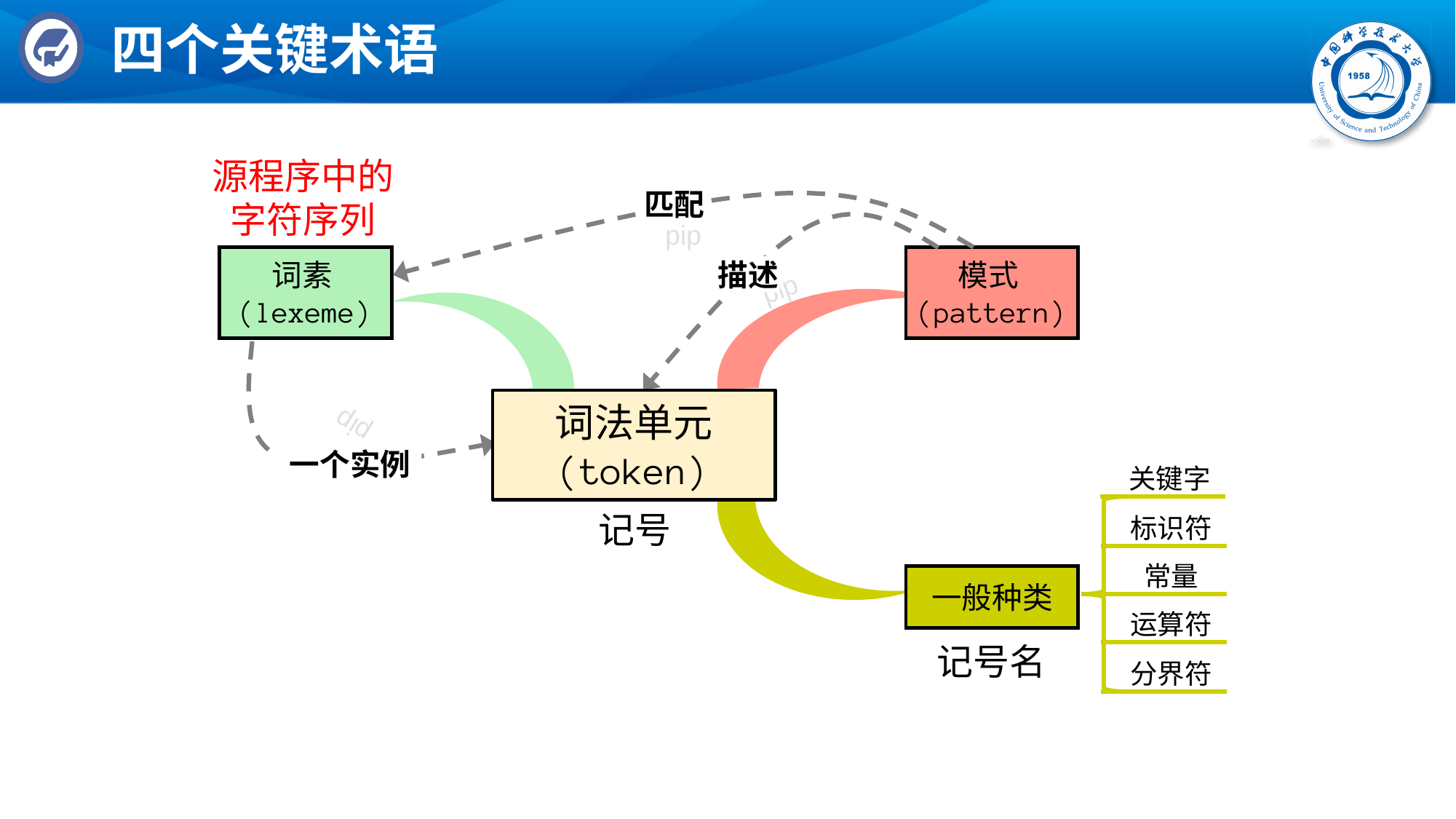

# 四个关键术语
源程序中的
字符序列
匹配
pip
pip
词素(lexeme)
模式(pattern)
描述

pip
词法单元
(token)

一个实例
关键字

标识符
记号
常量
一般种类
运算符
记号名
分界符